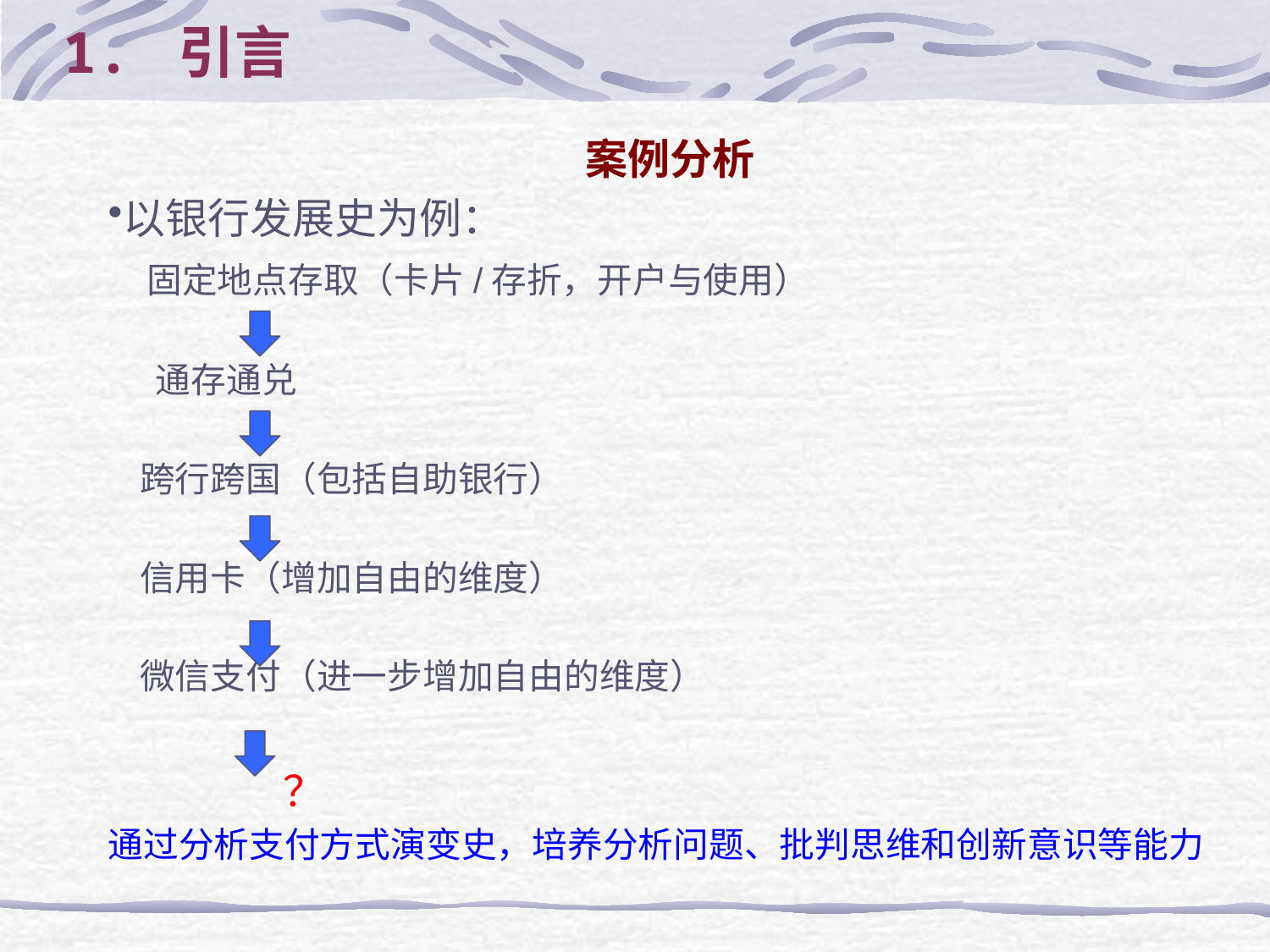

# 1. 引言
案例分析
以银行发展史为例：
   固定地点存取（卡片/存折，开户与使用）

     通存通兑

   跨行跨国（包括自助银行）

   信用卡（增加自由的维度）

   微信支付（进一步增加自由的维度）

	    ？
通过分析支付方式演变史，培养分析问题、批判思维和创新意识等能力

5